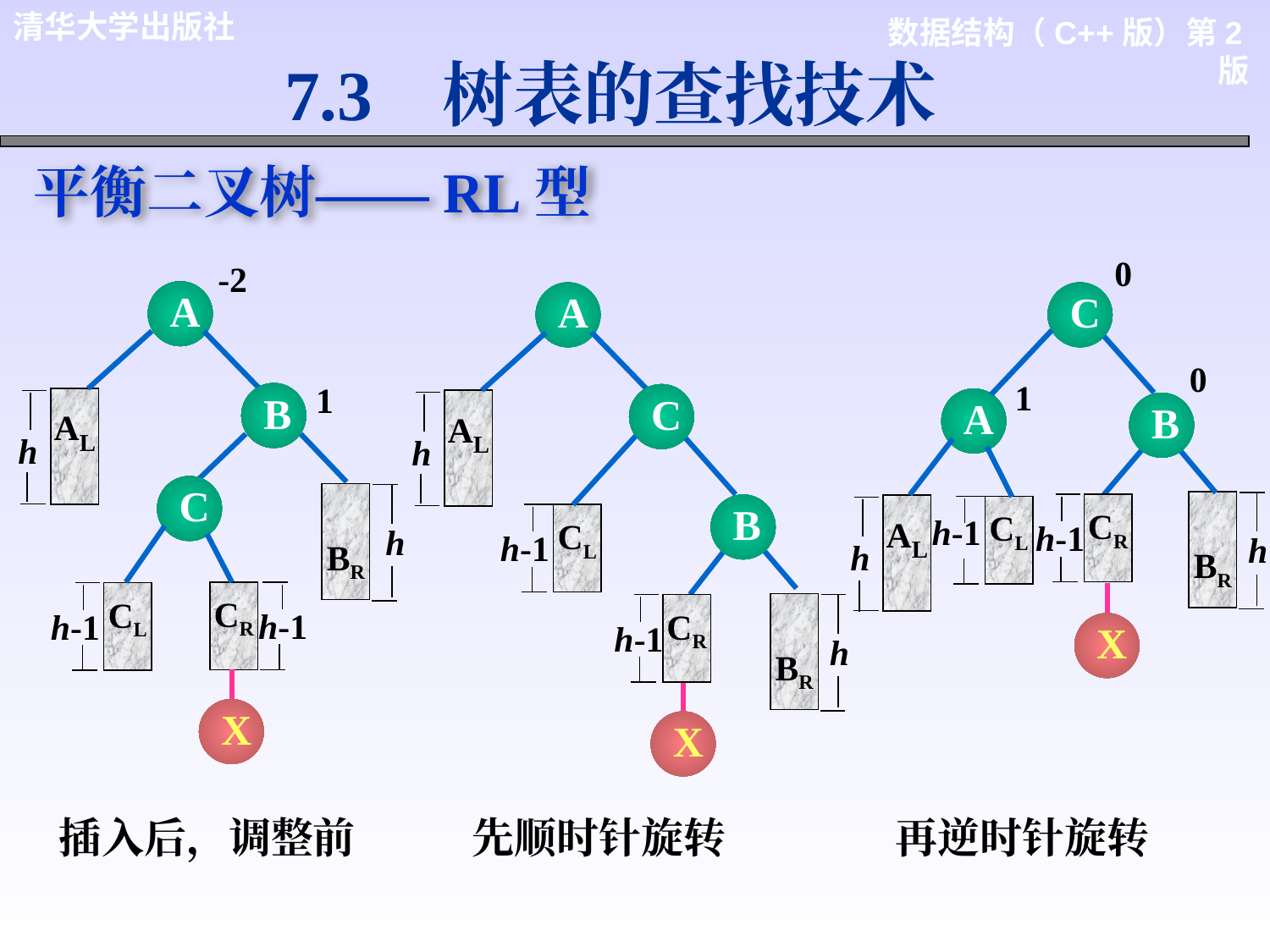

7.3   树表的查找技术
平衡二叉树——RL型
0
0
1
-2
A

1
B
AL
h

C

BR
h

CR
CL
h-1
h-1
X
A

C
AL
h

B
CL
h-1

BR
CR
h-1
h
X
C

A
B

BR
CR
AL
CL
h-1
h-1
h
h
X
插入后，调整前           先顺时针旋转                再逆时针旋转